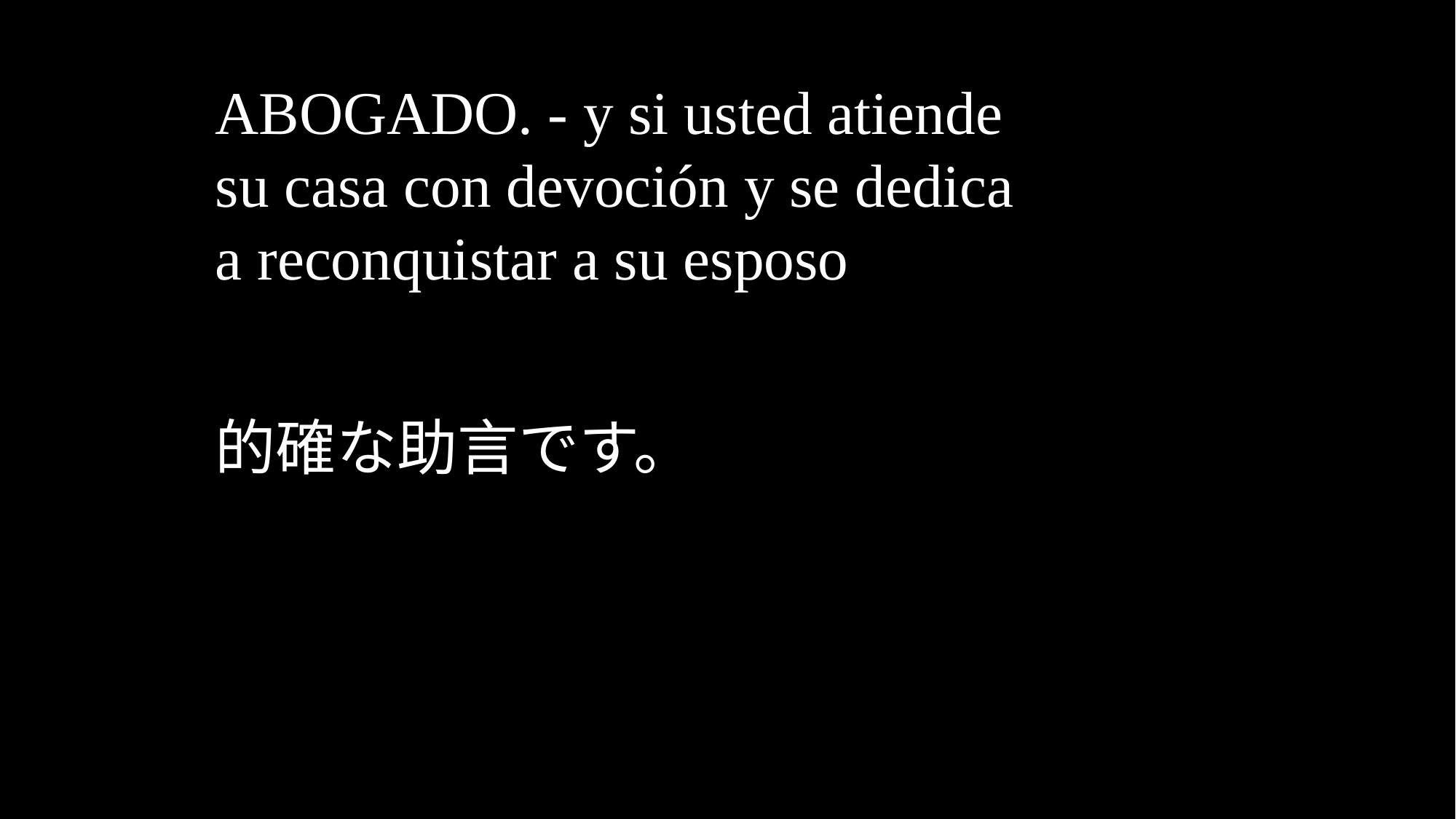

ABOGADO. - y si usted atiende su casa con devoción y se dedica a reconquistar a su esposo

的確な助言です。